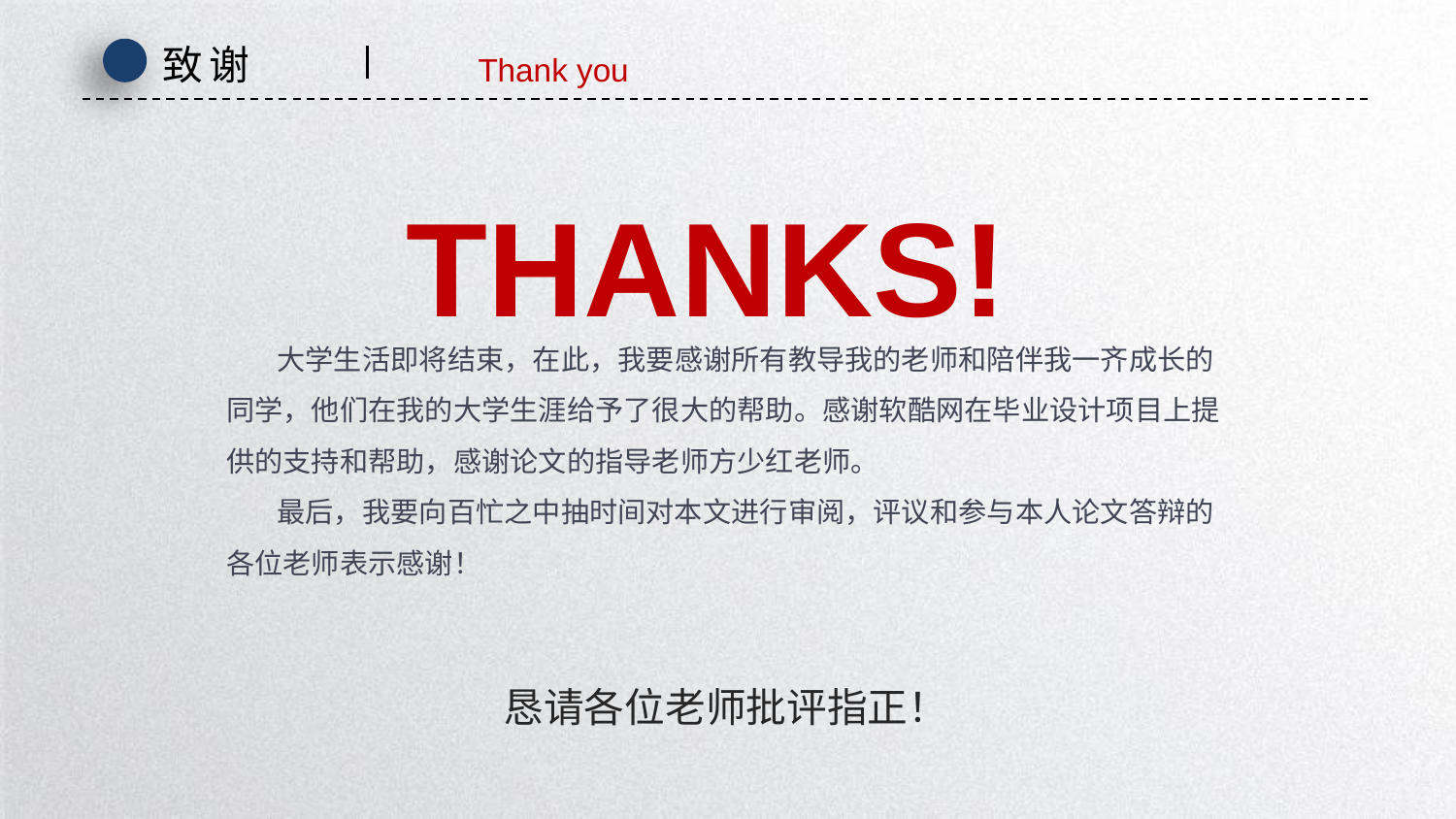

致谢

Thank you
THANKS!
       大学生活即将结束，在此，我要感谢所有教导我的老师和陪伴我一齐成长的同学，他们在我的大学生涯给予了很大的帮助。感谢软酷网在毕业设计项目上提供的支持和帮助，感谢论文的指导老师方少红老师。
       最后，我要向百忙之中抽时间对本文进行审阅，评议和参与本人论文答辩的各位老师表示感谢！
恳请各位老师批评指正！